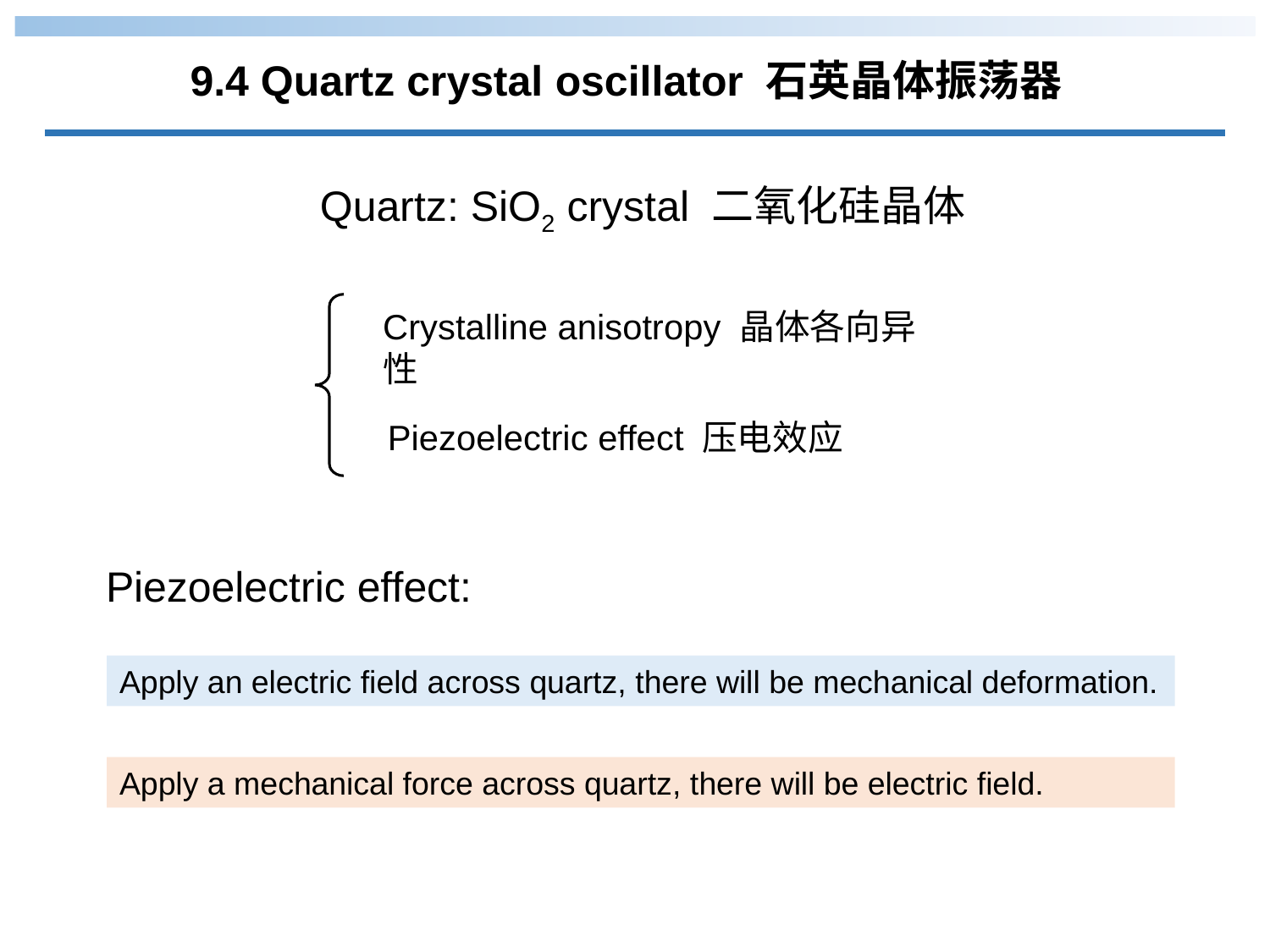

9.4 Quartz crystal oscillator 石英晶体振荡器

Quartz: SiO2 crystal 二氧化硅晶体

Crystalline anisotropy 晶体各向异性
Piezoelectric effect 压电效应
Piezoelectric effect:
Apply an electric field across quartz, there will be mechanical deformation.
Apply a mechanical force across quartz, there will be electric field.